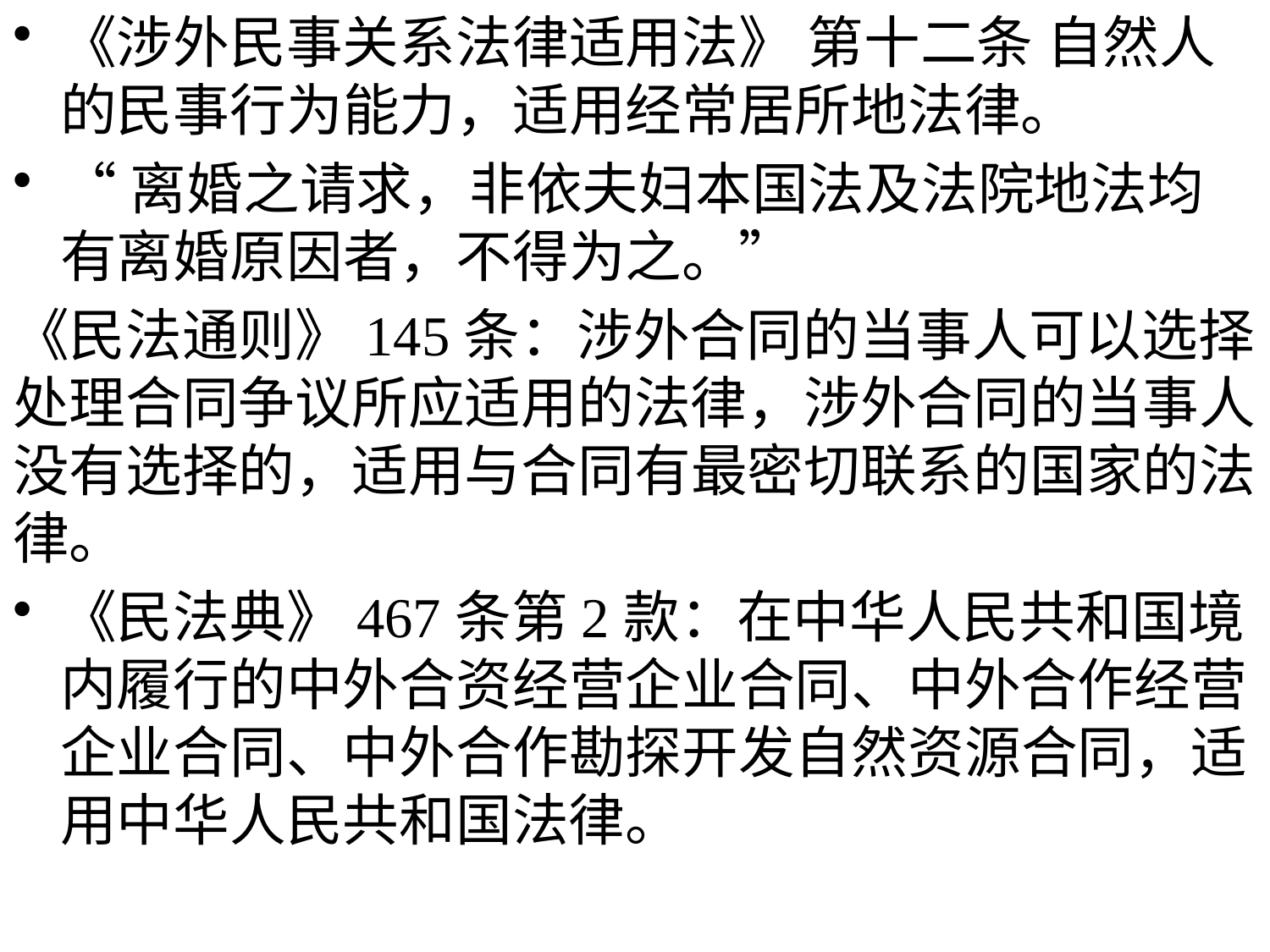

《涉外民事关系法律适用法》 第十二条 自然人的民事行为能力，适用经常居所地法律。
“离婚之请求，非依夫妇本国法及法院地法均有离婚原因者，不得为之。”
《民法通则》145条：涉外合同的当事人可以选择处理合同争议所应适用的法律，涉外合同的当事人没有选择的，适用与合同有最密切联系的国家的法律。
《民法典》467条第2款：在中华人民共和国境内履行的中外合资经营企业合同、中外合作经营企业合同、中外合作勘探开发自然资源合同，适用中华人民共和国法律。